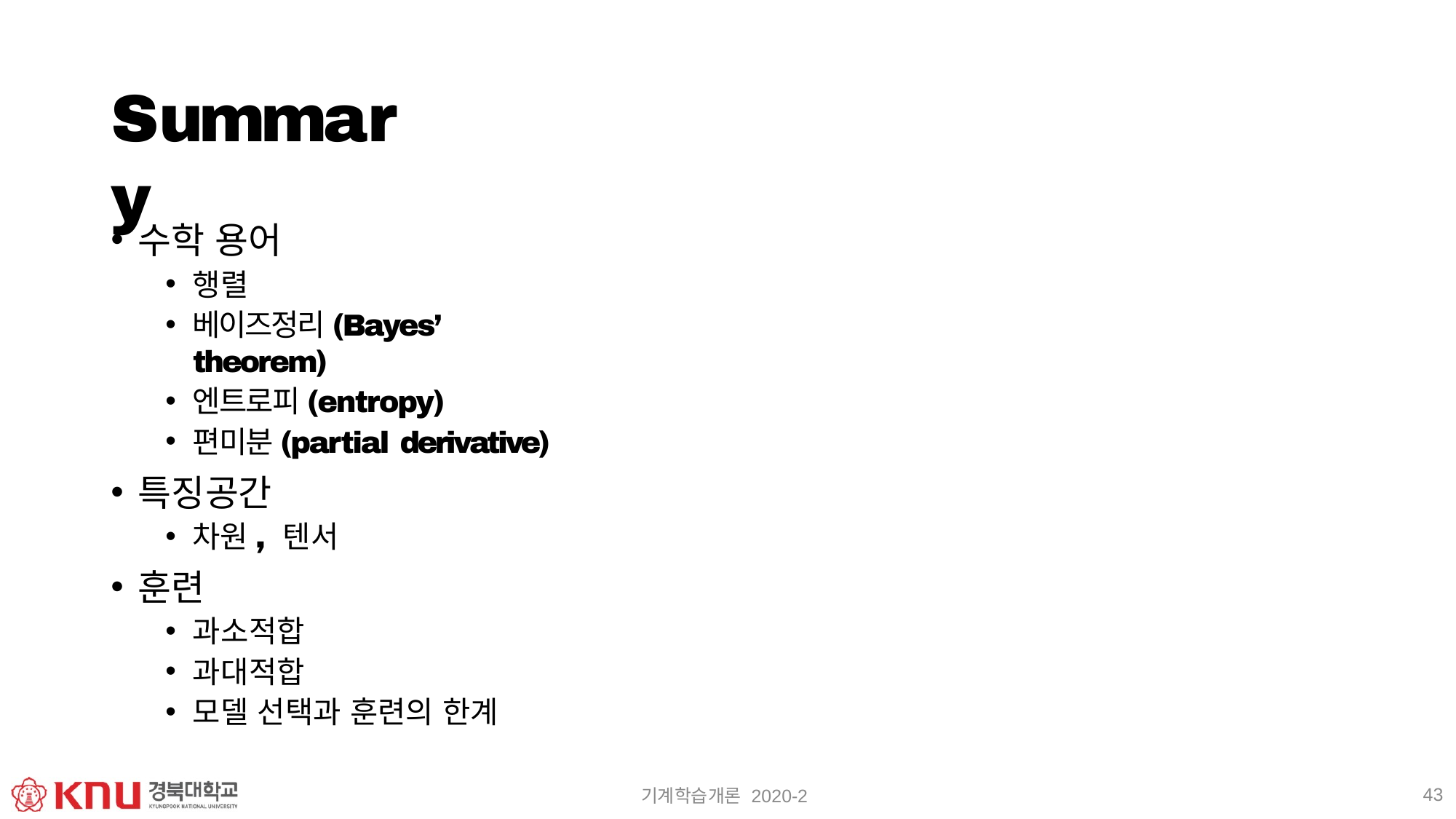

# Summary
수학 용어
행렬
베이즈정리(Bayes’ theorem)
엔트로피(entropy)
편미분(partial derivative)
특징공간
차원, 텐서
훈련
과소적합
과대적합
모델 선택과 훈련의 한계
43
기계학습개론 2020-2